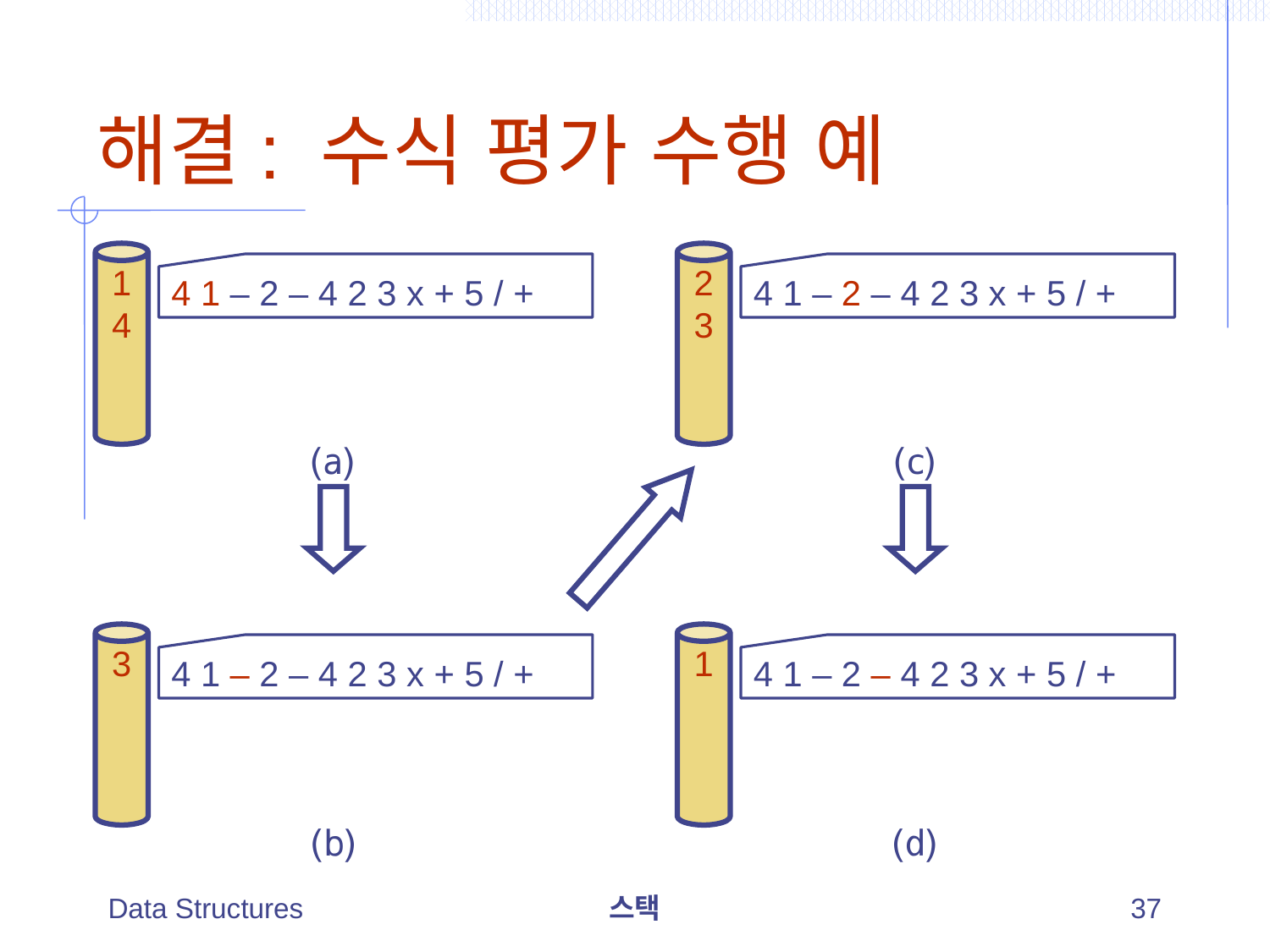

# 해결: 수식 평가 수행 예
1
4
2
3
4 1 – 2 – 4 2 3 x + 5 / +
4 1 – 2 – 4 2 3 x + 5 / +
(a)
(c)

3
1
4 1 – 2 – 4 2 3 x + 5 / +
4 1 – 2 – 4 2 3 x + 5 / +
(b)
(d)
Data Structures
스택
37